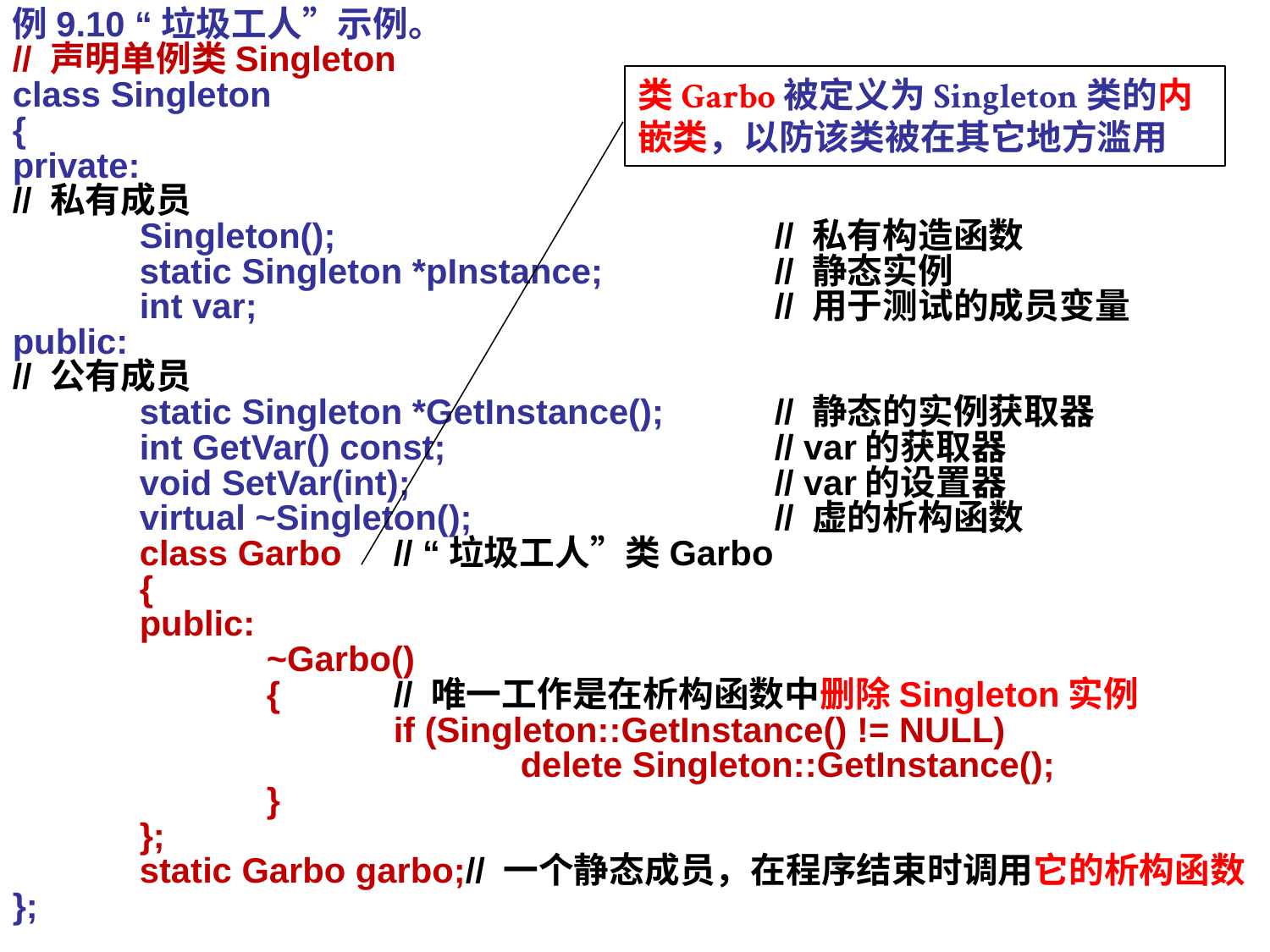

例9.10 “垃圾工人”示例。
// 声明单例类Singleton
class Singleton
{
private:
// 私有成员
	Singleton();				// 私有构造函数
	static Singleton *pInstance;		// 静态实例
	int var;					// 用于测试的成员变量
public:
// 公有成员
	static Singleton *GetInstance();	// 静态的实例获取器
	int GetVar() const;			// var的获取器
	void SetVar(int);			// var的设置器
	virtual ~Singleton();			// 虚的析构函数
	class Garbo	// “垃圾工人”类Garbo
	{
	public:
		~Garbo()
		{	// 唯一工作是在析构函数中删除Singleton实例
			if (Singleton::GetInstance() != NULL)
				delete Singleton::GetInstance();
		}
	};
	static Garbo garbo;// 一个静态成员，在程序结束时调用它的析构函数
};
类Garbo被定义为Singleton类的内嵌类，以防该类被在其它地方滥用